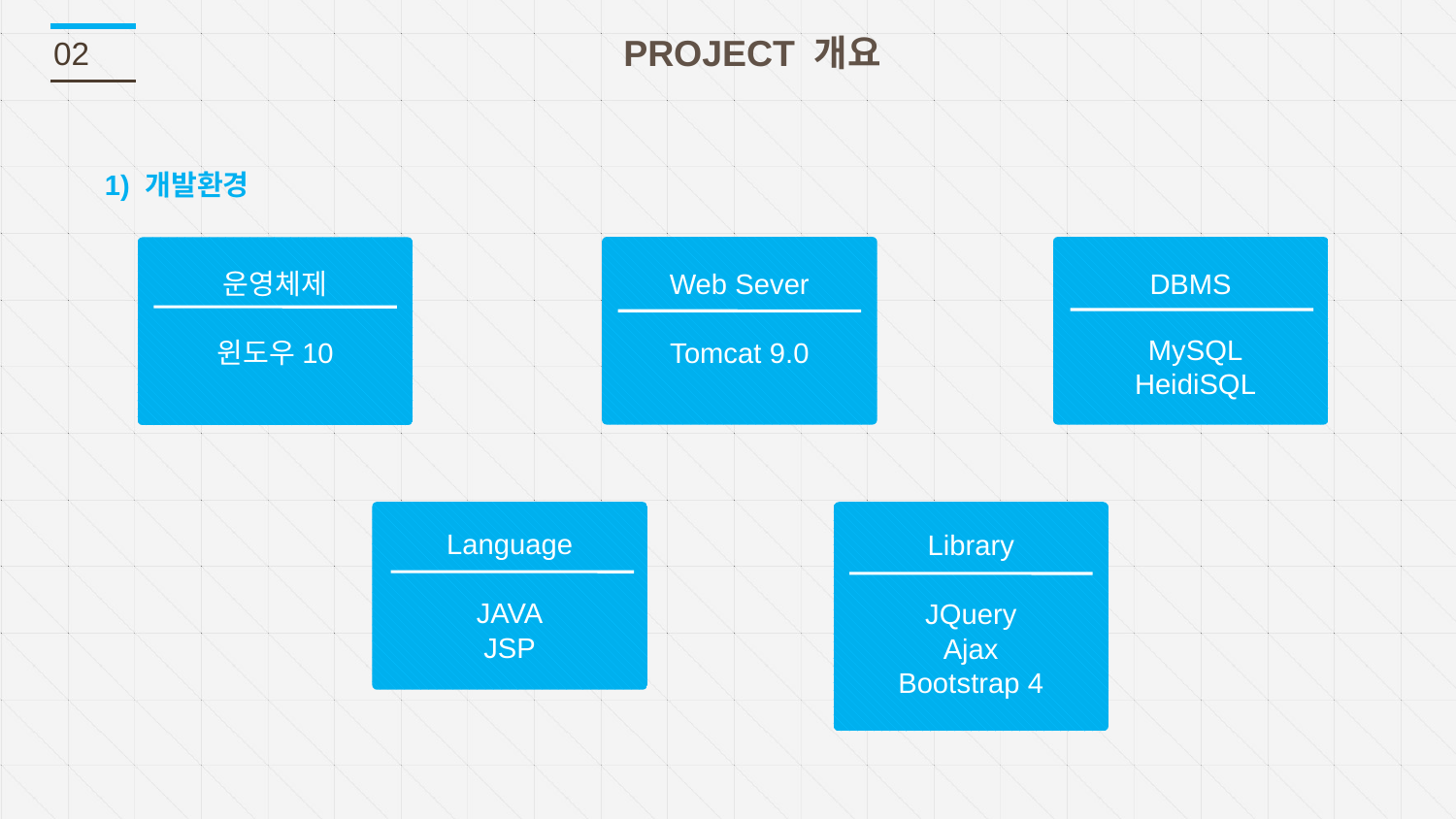

PROJECT 개요
02
1) 개발환경

Web Sever

Tomcat 9.0

DBMS
MySQL
HeidiSQL

운영체제

윈도우10

Language

JAVA
JSP

Library

JQuery
Ajax
Bootstrap 4